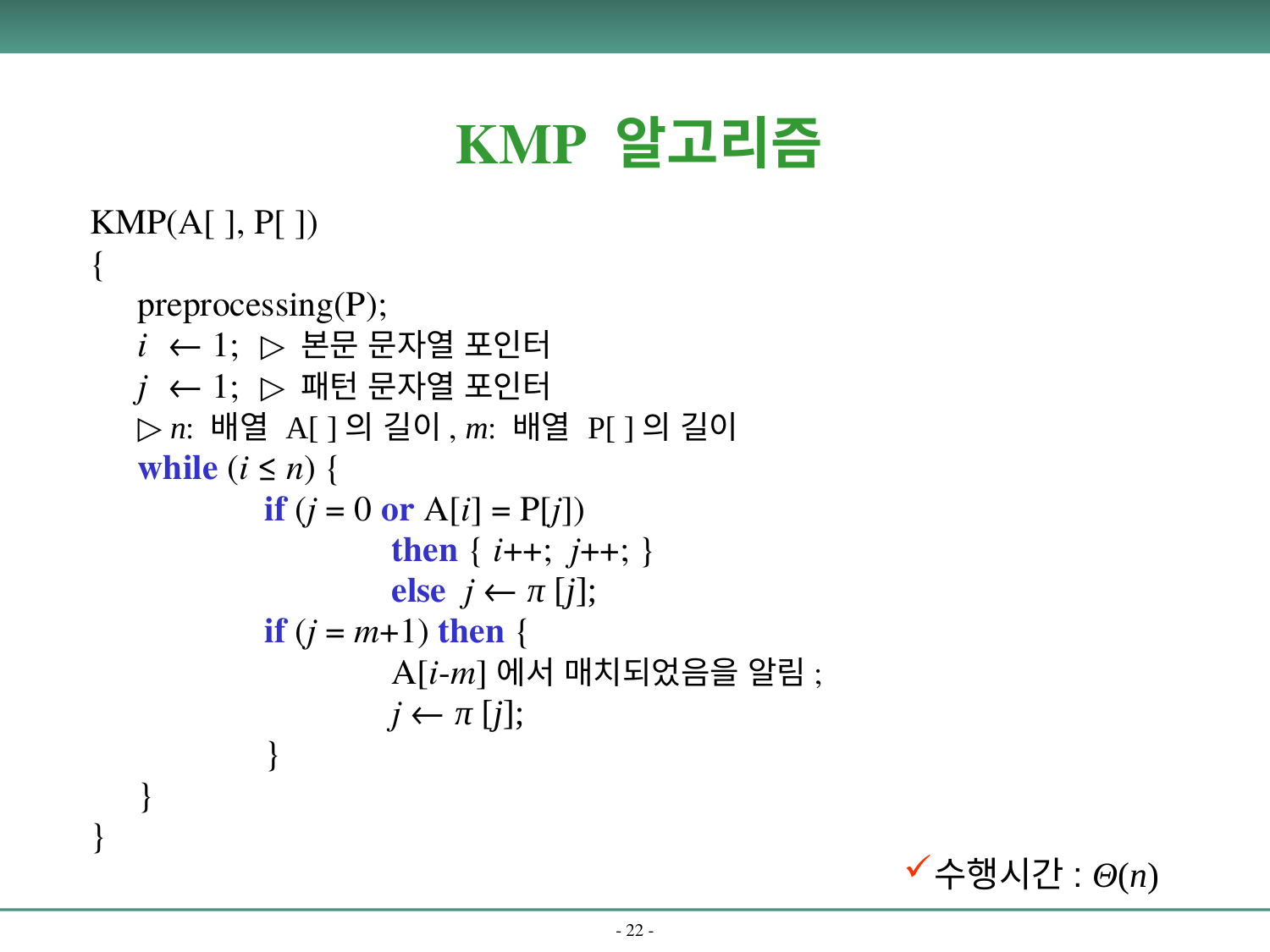

KMP 알고리즘
KMP(A[ ], P[ ])
{
	preprocessing(P);
	i  ← 1;  ▷ 본문 문자열 포인터
	j  ← 1;  ▷ 패턴 문자열 포인터
	▷ n: 배열 A[ ]의 길이, m: 배열 P[ ]의 길이
	while (i ≤ n) {
		if (j = 0 or A[i] = P[j])
			then { i++;  j++; }
			else  j ← π [j];
		if (j = m+1) then {
               	A[i-m]에서 매치되었음을 알림;
                	j ← π [j];
		}
	}
}

수행시간: Θ(n)